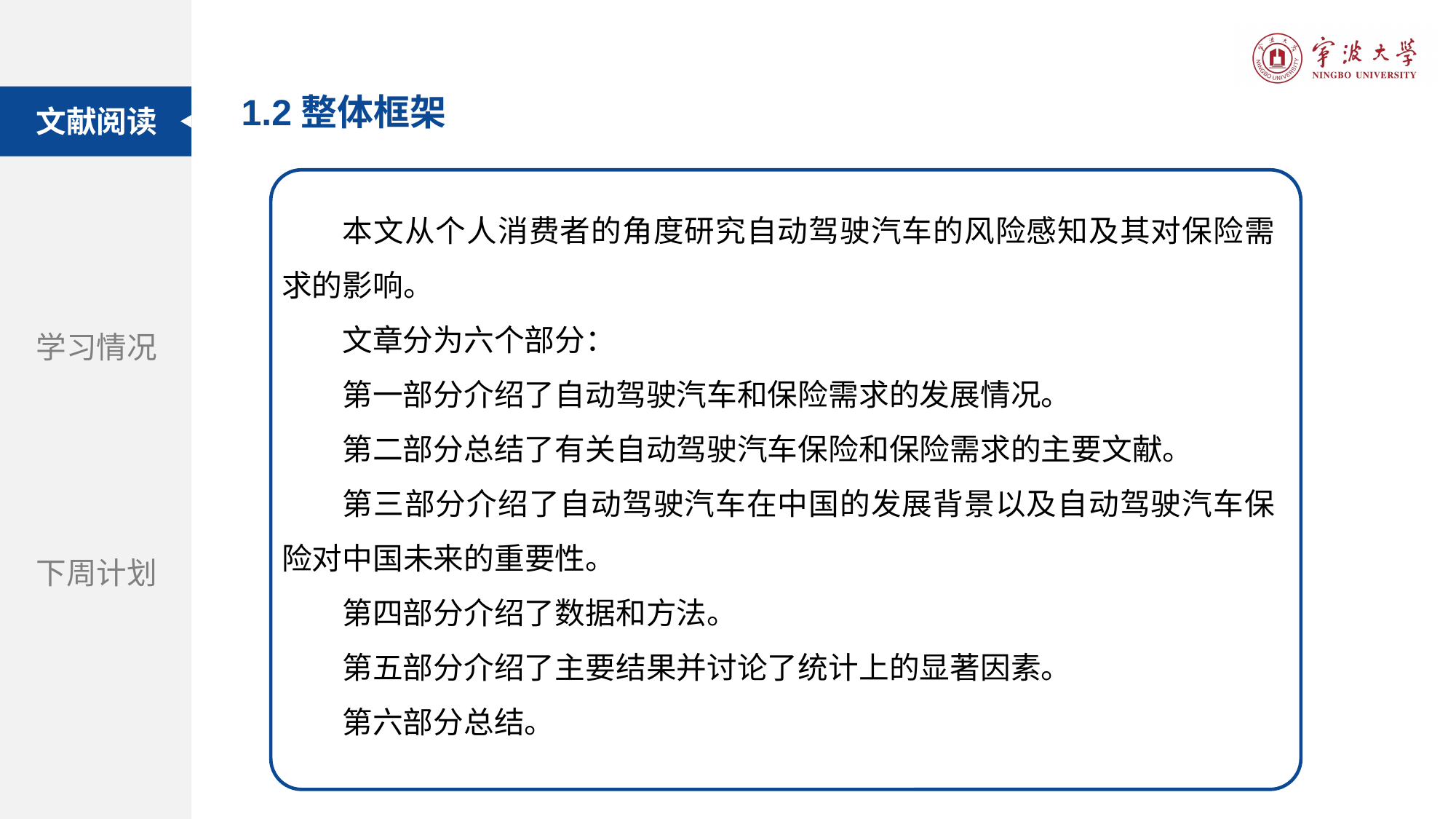

1.2整体框架

文献阅读

本文从个人消费者的角度研究自动驾驶汽车的风险感知及其对保险需求的影响。
文章分为六个部分：
第一部分介绍了自动驾驶汽车和保险需求的发展情况。
第二部分总结了有关自动驾驶汽车保险和保险需求的主要文献。
第三部分介绍了自动驾驶汽车在中国的发展背景以及自动驾驶汽车保险对中国未来的重要性。
第四部分介绍了数据和方法。
第五部分介绍了主要结果并讨论了统计上的显著因素。
第六部分总结。

题目：自动驾驶汽车和街道设计：使用虚拟现实实验探索中央分隔带在提高行人过街安全性方面的作用
学习情况
期刊：Accident Analysis and Prevention
下周计划